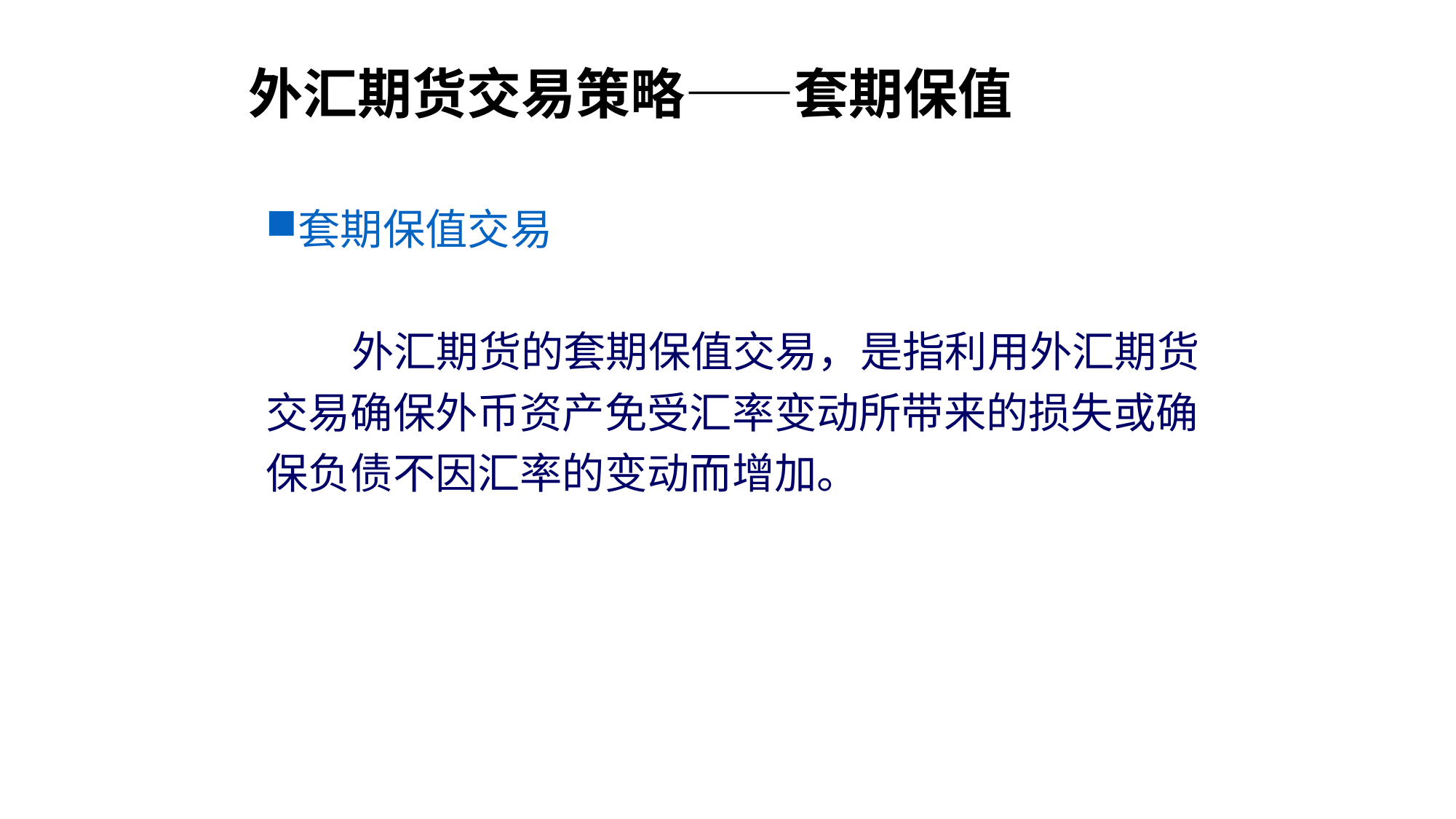

外汇期货交易策略——套期保值
套期保值交易

        外汇期货的套期保值交易，是指利用外汇期货
交易确保外币资产免受汇率变动所带来的损失或确
保负债不因汇率的变动而增加。